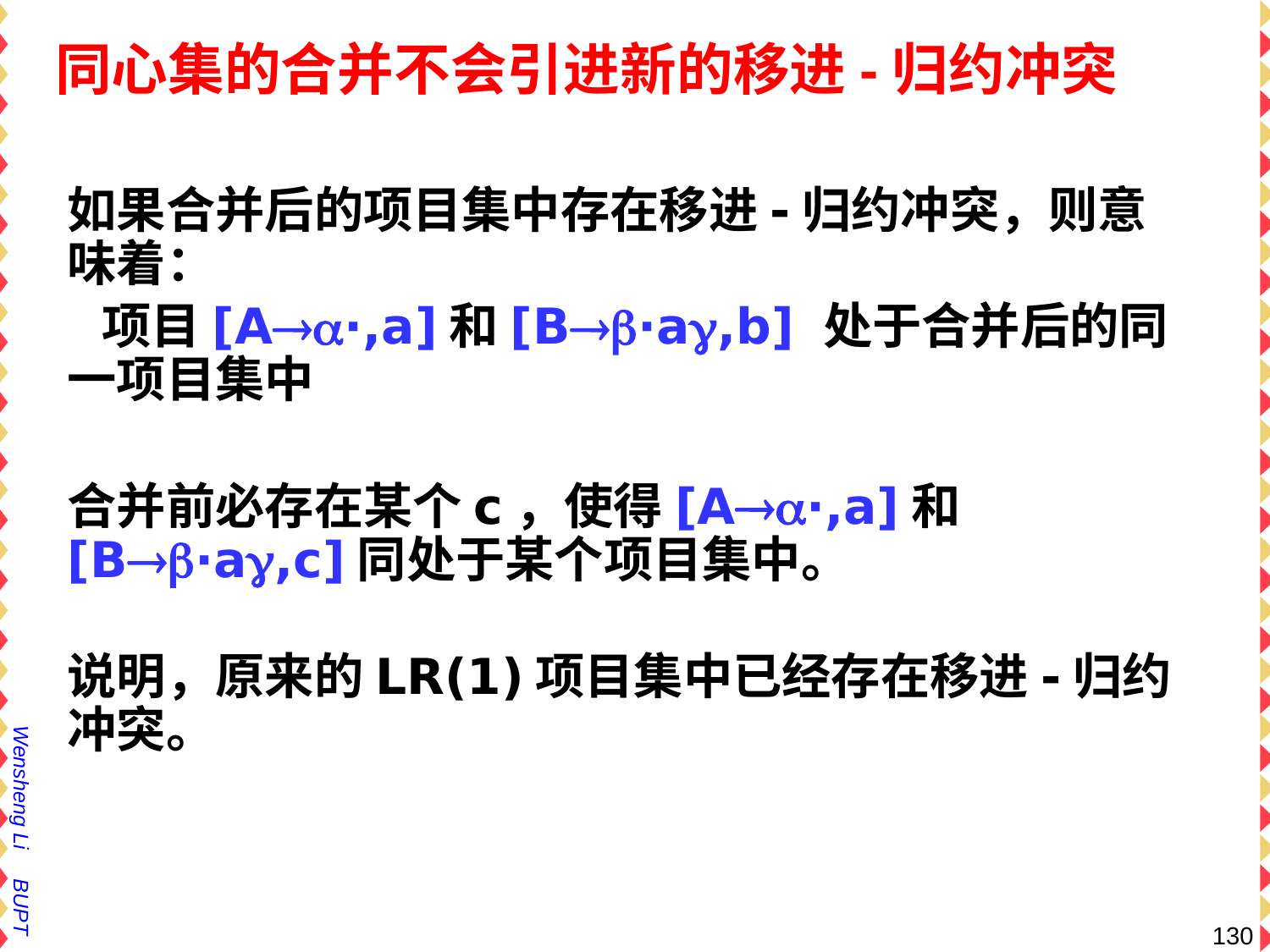

# 同心集的合并不会引进新的移进-归约冲突
如果合并后的项目集中存在移进-归约冲突，则意味着：
  项目[A→α·,a]和[B→β·aγ,b] 处于合并后的同一项目集中

合并前必存在某个c，使得[A→α·,a]和[B→β·aγ,c]同处于某个项目集中。

说明，原来的LR(1)项目集中已经存在移进-归约冲突。
130